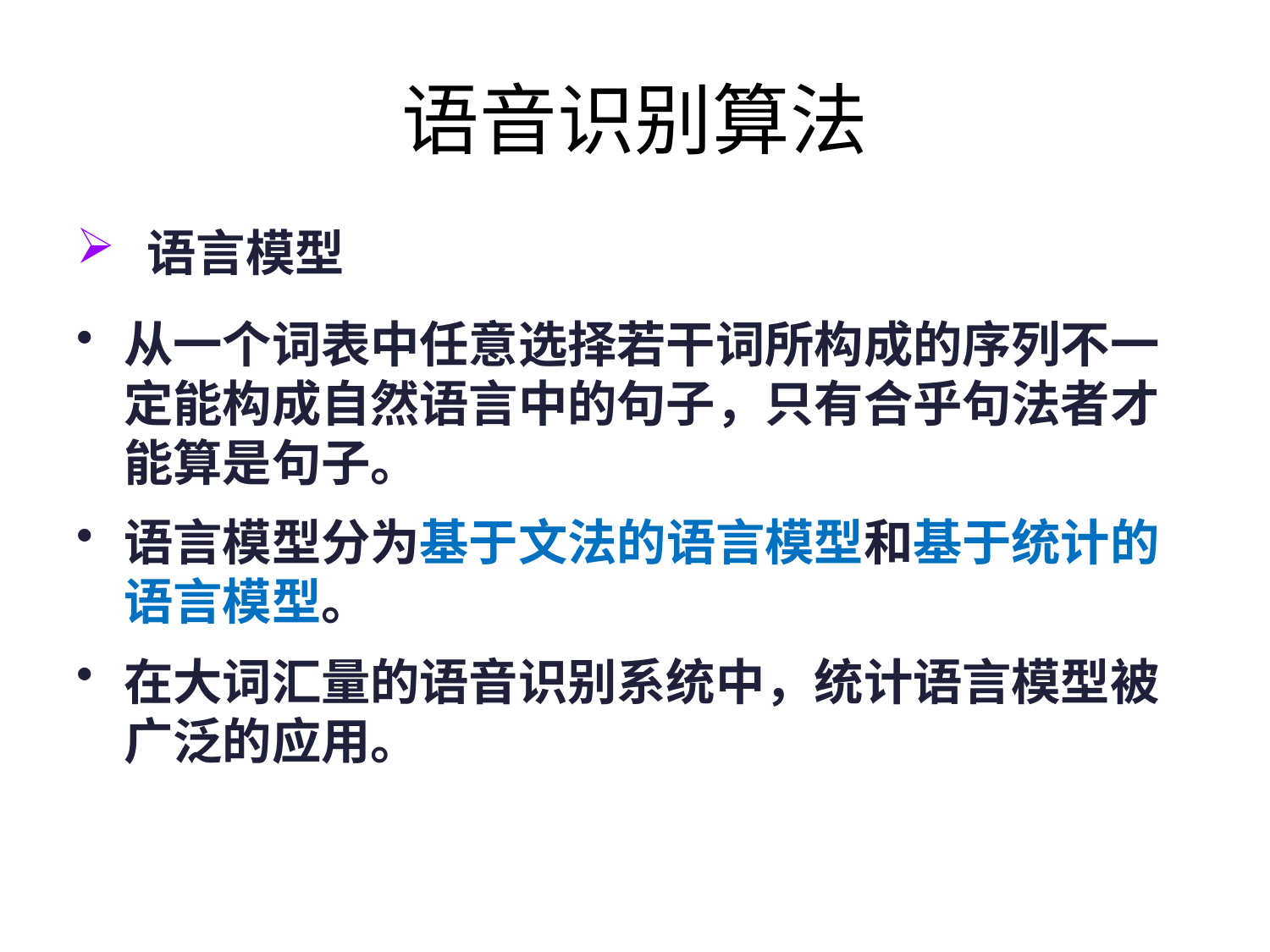

# 语音识别算法
 语言模型
从一个词表中任意选择若干词所构成的序列不一定能构成自然语言中的句子，只有合乎句法者才能算是句子。
语言模型分为基于文法的语言模型和基于统计的语言模型。
在大词汇量的语音识别系统中，统计语言模型被广泛的应用。